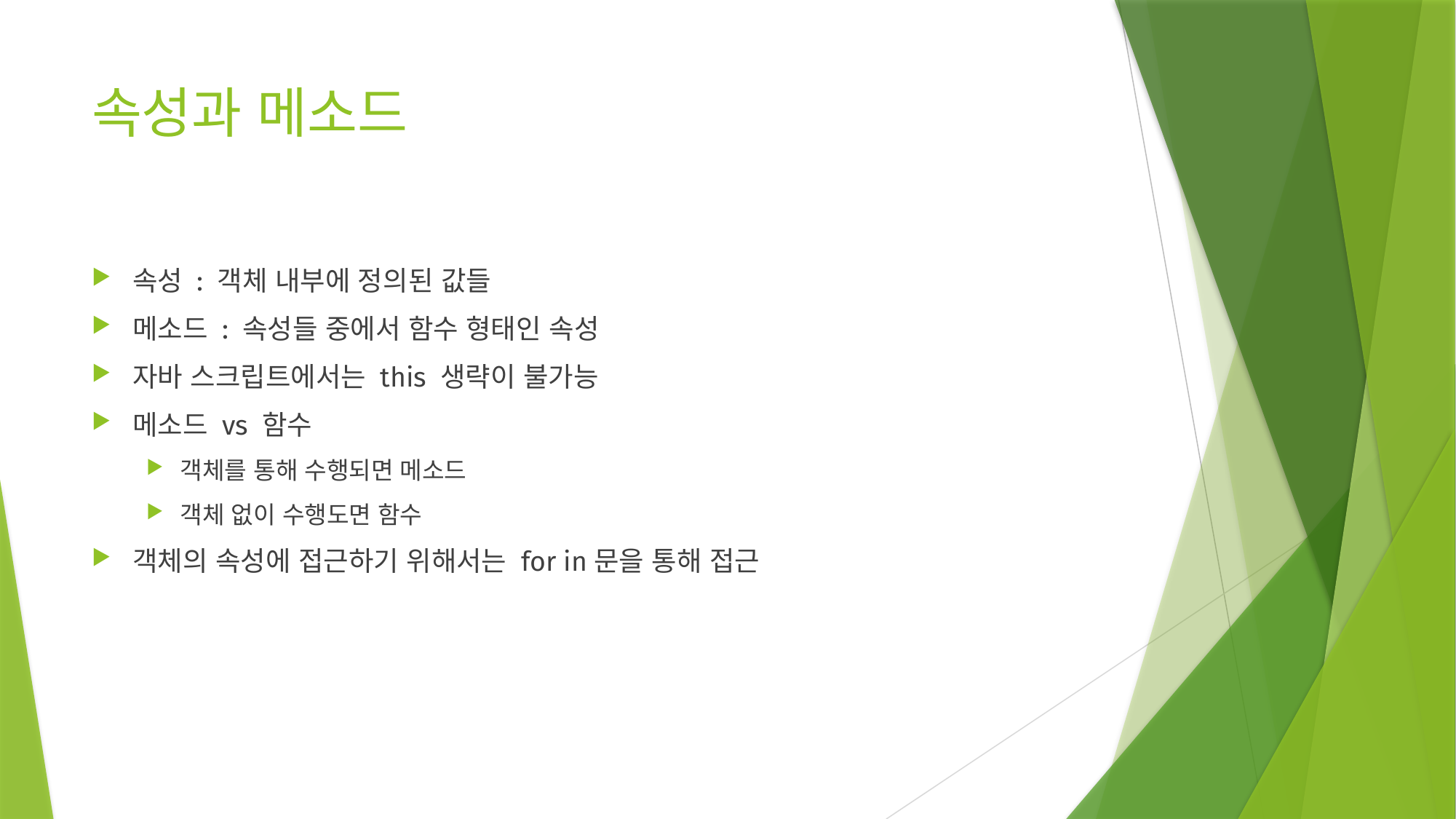

# 속성과 메소드
속성 : 객체 내부에 정의된 값들
메소드 : 속성들 중에서 함수 형태인 속성
자바 스크립트에서는 this 생략이 불가능
메소드 vs 함수
객체를 통해 수행되면 메소드
객체 없이 수행도면 함수
객체의 속성에 접근하기 위해서는 for in문을 통해 접근